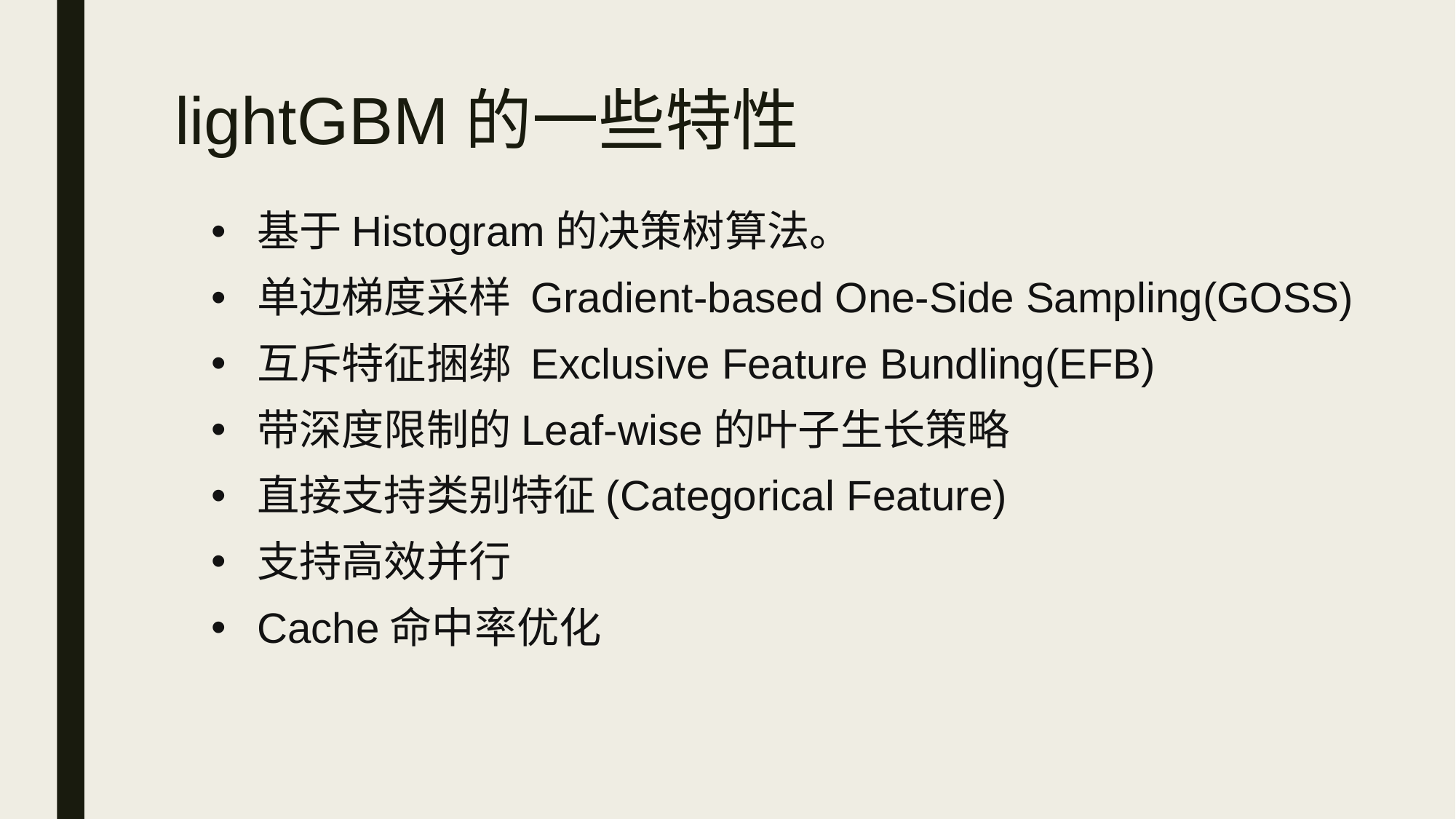

# lightGBM的一些特性
基于Histogram的决策树算法。
单边梯度采样 Gradient-based One-Side Sampling(GOSS)
互斥特征捆绑 Exclusive Feature Bundling(EFB)
带深度限制的Leaf-wise的叶子生长策略
直接支持类别特征(Categorical Feature)
支持高效并行
Cache命中率优化